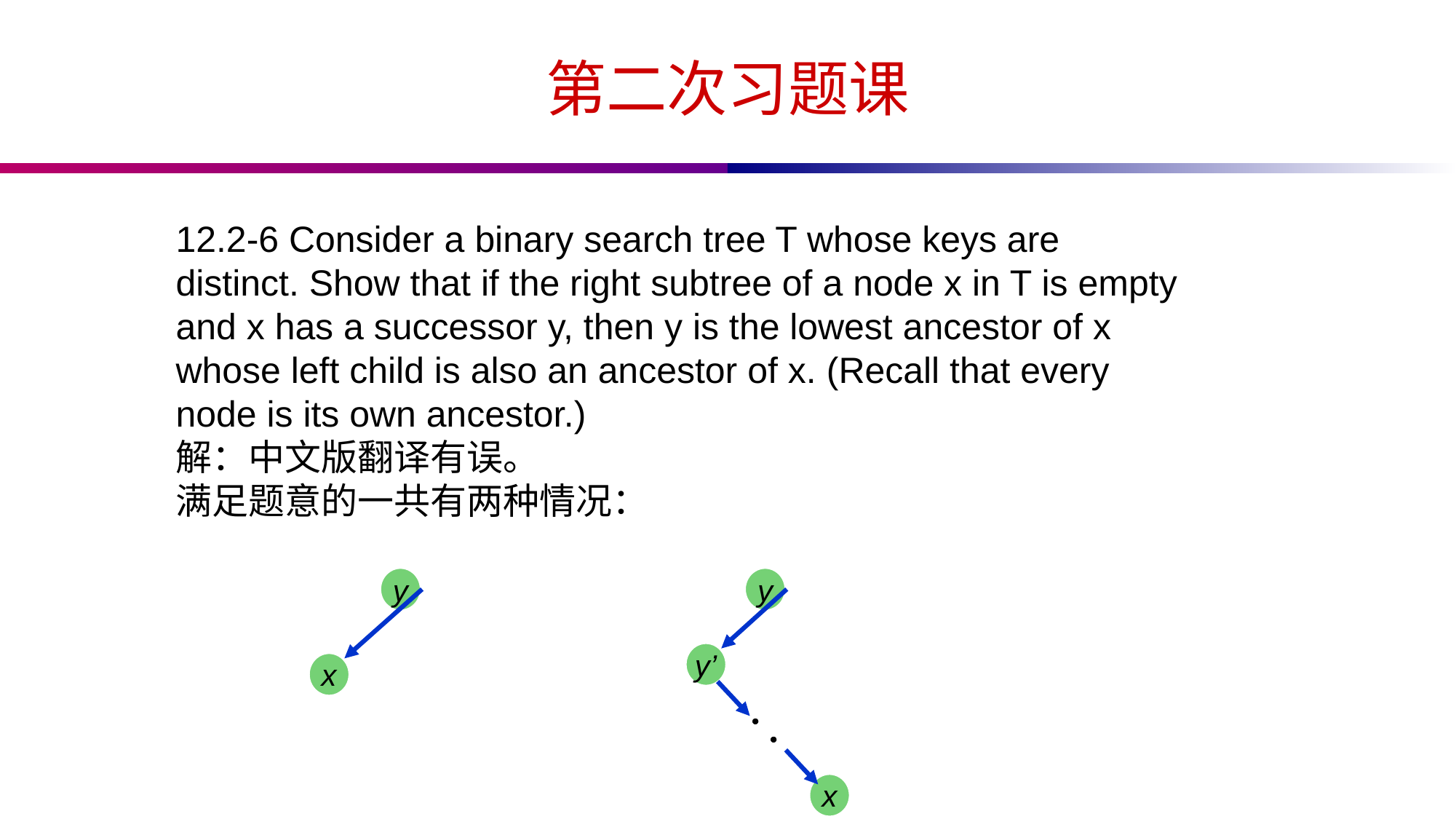

# 第二次习题课
12.2-6 Consider a binary search tree T whose keys are distinct. Show that if the right subtree of a node x in T is empty and x has a successor y, then y is the lowest ancestor of x whose left child is also an ancestor of x. (Recall that every node is its own ancestor.)
解：中文版翻译有误。
满足题意的一共有两种情况：

y
y
y’
x

x